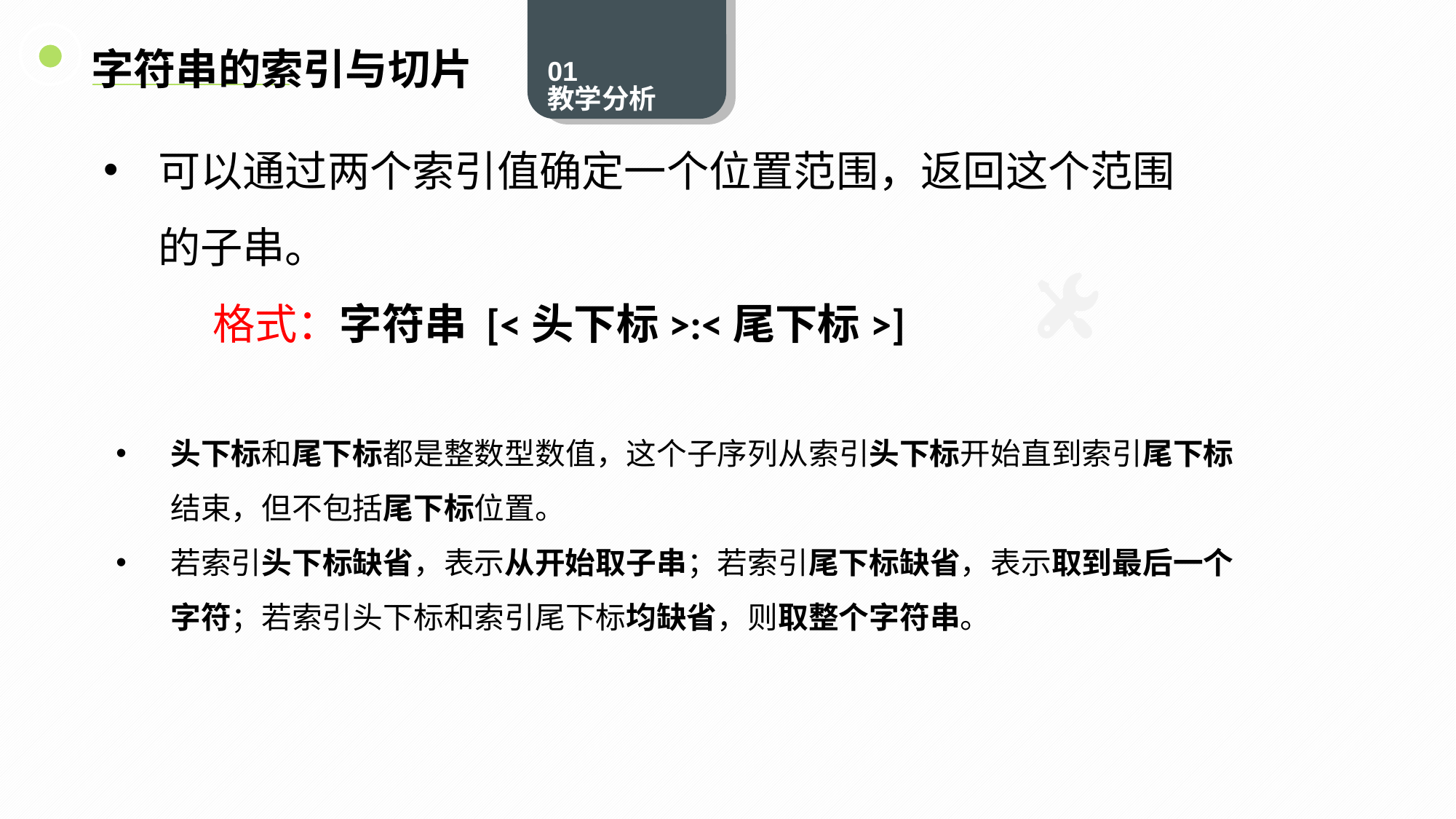

字符串的索引与切片

可以通过两个索引值确定一个位置范围，返回这个范围的子串。
格式：字符串 [<头下标>:<尾下标>]

头下标和尾下标都是整数型数值，这个子序列从索引头下标开始直到索引尾下标结束，但不包括尾下标位置。
若索引头下标缺省，表示从开始取子串；若索引尾下标缺省，表示取到最后一个字符；若索引头下标和索引尾下标均缺省，则取整个字符串。